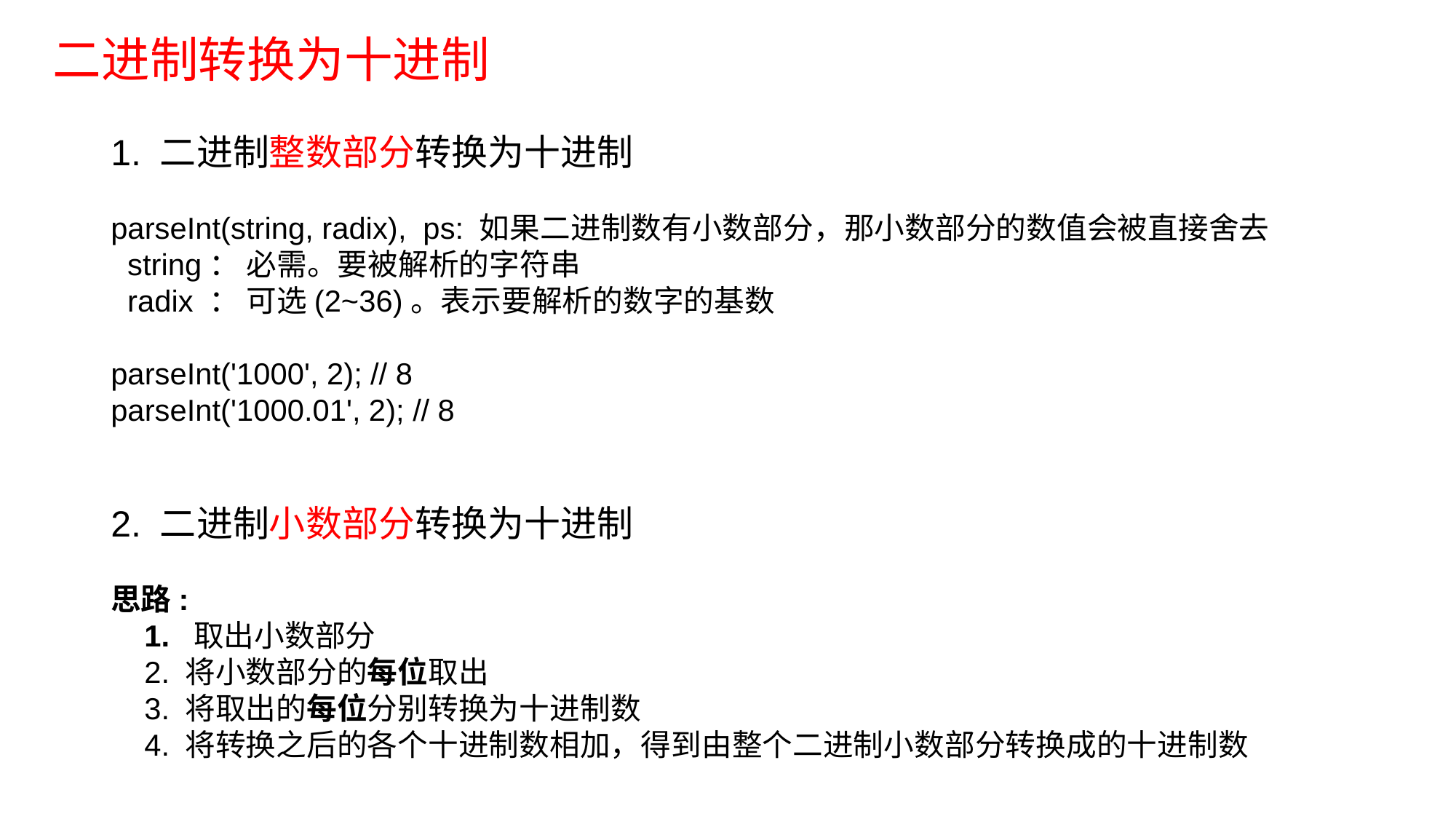

# 二进制转换为十进制
1. 二进制整数部分转换为十进制

parseInt(string, radix),  ps: 如果二进制数有小数部分，那小数部分的数值会被直接舍去
  string： 必需。要被解析的字符串
  radix ： 可选(2~36)。表示要解析的数字的基数

parseInt('1000', 2); // 8
parseInt('1000.01', 2); // 8

2. 二进制小数部分转换为十进制

思路:
    1.  取出小数部分
    2. 将小数部分的每位取出
    3. 将取出的每位分别转换为十进制数
    4. 将转换之后的各个十进制数相加，得到由整个二进制小数部分转换成的十进制数